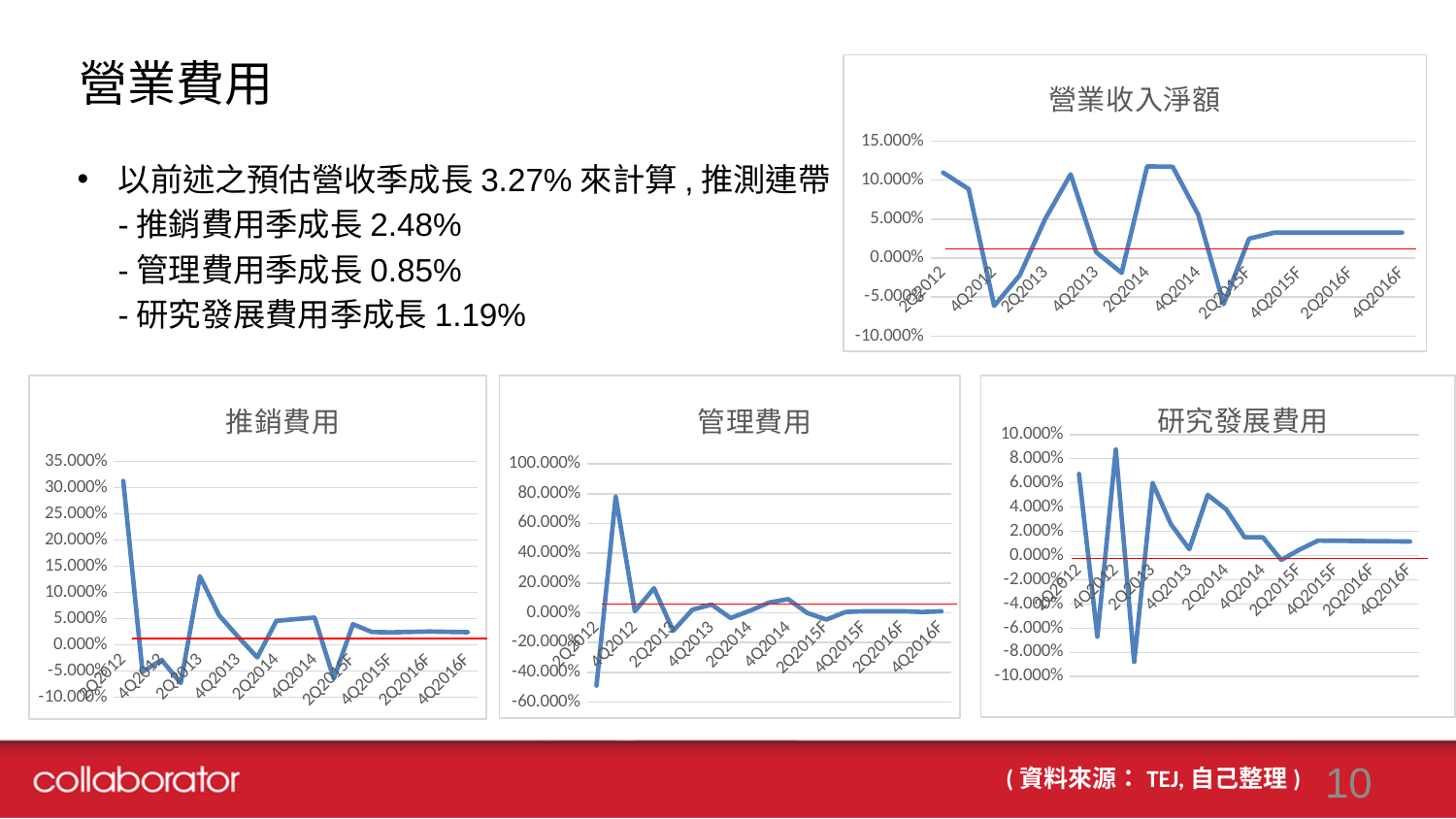

# 營業費用

### Chart: 營業收入淨額

| Category | M營業收入淨額 |
|---|---|
| 2Q2012 | 0.10954495354783102 |
|  | 0.08852745163435631 |
| 4Q2012 | -0.06110481498564701 |
|  | -0.02215536961563701 |
| 2Q2013 | 0.05008886862072391 |
|  | 0.10731157468468701 |
| 4Q2013 | 0.007563786322961233 |
|  | -0.0188677032648421 |
| 2Q2014 | 0.117509299789432 |
|  | 0.117026034397884 |
| 4Q2014 | 0.0559491504113586 |
|  | -0.0590040197594317 |
| 2Q2015F | 0.024957738451950106 |
|  | 0.032683760683760714 |
| 4Q2015F | 0.03270873336423229 |
|  | 0.032698595883823796 |
| 2Q2016F | 0.0326876513317191 |
|  | 0.032705083115399596 |
| 4Q2016F | 0.03271721729005971 |
以前述之預估營收季成長3.27%來計算,推測連帶
	-推銷費用季成長2.48%
	-管理費用季成長0.85%
	-研究發展費用季成長1.19%

### Chart:

| Category |        推銷費用 |
|---|---|
| 2Q2012 | 0.3129616626878251 |
|  | -0.05127492085222909 |
| 4Q2012 | -0.028708050984888107 |
|  | -0.07287535423411311 |
| 2Q2013 | 0.131115177195686 |
|  | 0.056886467157634894 |
| 4Q2013 | 0.015621500830536704 |
|  | -0.0238205904701774 |
| 2Q2014 | 0.045930613312792405 |
|  | 0.04930961566248791 |
| 4Q2014 | 0.0521689044722549 |
|  | -0.0644359601855904 |
| 2Q2015F | 0.039396277727888805 |
|  | 0.0246020260492041 |
| 4Q2015F | 0.024011299435028204 |
|  | 0.0248275862068965 |
| 2Q2016F | 0.025572005383580104 |
|  | 0.024934383202099706 |
| 4Q2016F | 0.024327784891165206 |

### Chart:

| Category |        研究發展費用 |
|---|---|
| 2Q2012 | 0.0674253328535444 |
|  | -0.0670571544955263 |
| 4Q2012 | 0.08758036104126851 |
|  | -0.0878509330527715 |
| 2Q2013 | 0.0600242828957353 |
|  | 0.025828620516858806 |
| 4Q2013 | 0.005247805272927809 |
|  | 0.050052065255119606 |
| 2Q2014 | 0.038212349596720915 |
|  | 0.0151299032093734 |
| 4Q2014 | 0.015004767401013704 |
|  | -0.0037204588153861603 |
| 2Q2015F | 0.004925374986042771 |
|  | 0.012345679012345703 |
| 4Q2015F | 0.0121951219512195 |
|  | 0.012048192771084303 |
| 2Q2016F | 0.011904761904761902 |
|  | 0.011764705882352905 |
| 4Q2016F | 0.011627906976744203 |

### Chart:

| Category |        管理費用 |
|---|---|
| 2Q2012 | -0.48953687633192006 |
|  | 0.7800600393806689 |
| 4Q2012 | 0.00965322146799071 |
|  | 0.16440365434582202 |
| 2Q2013 | -0.12122676675492904 |
|  | 0.020501178934804607 |
| 4Q2013 | 0.0555208375138315 |
|  | -0.0349909019309632 |
| 2Q2014 | 0.012670055104326602 |
|  | 0.0684549284658226 |
| 4Q2014 | 0.09154658482026741 |
|  | -0.0015631850849267199 |
| 2Q2015F | -0.045346062052506006 |
|  | 0.005000000000000001 |
| 4Q2015F | 0.009950248756218914 |
|  | 0.009852216748768504 |
| 2Q2016F | 0.009756097560975611 |
|  | 0.004830917874396131 |
| 4Q2016F | 0.009615384615384621 |
(資料來源：TEJ,自己整理)
10